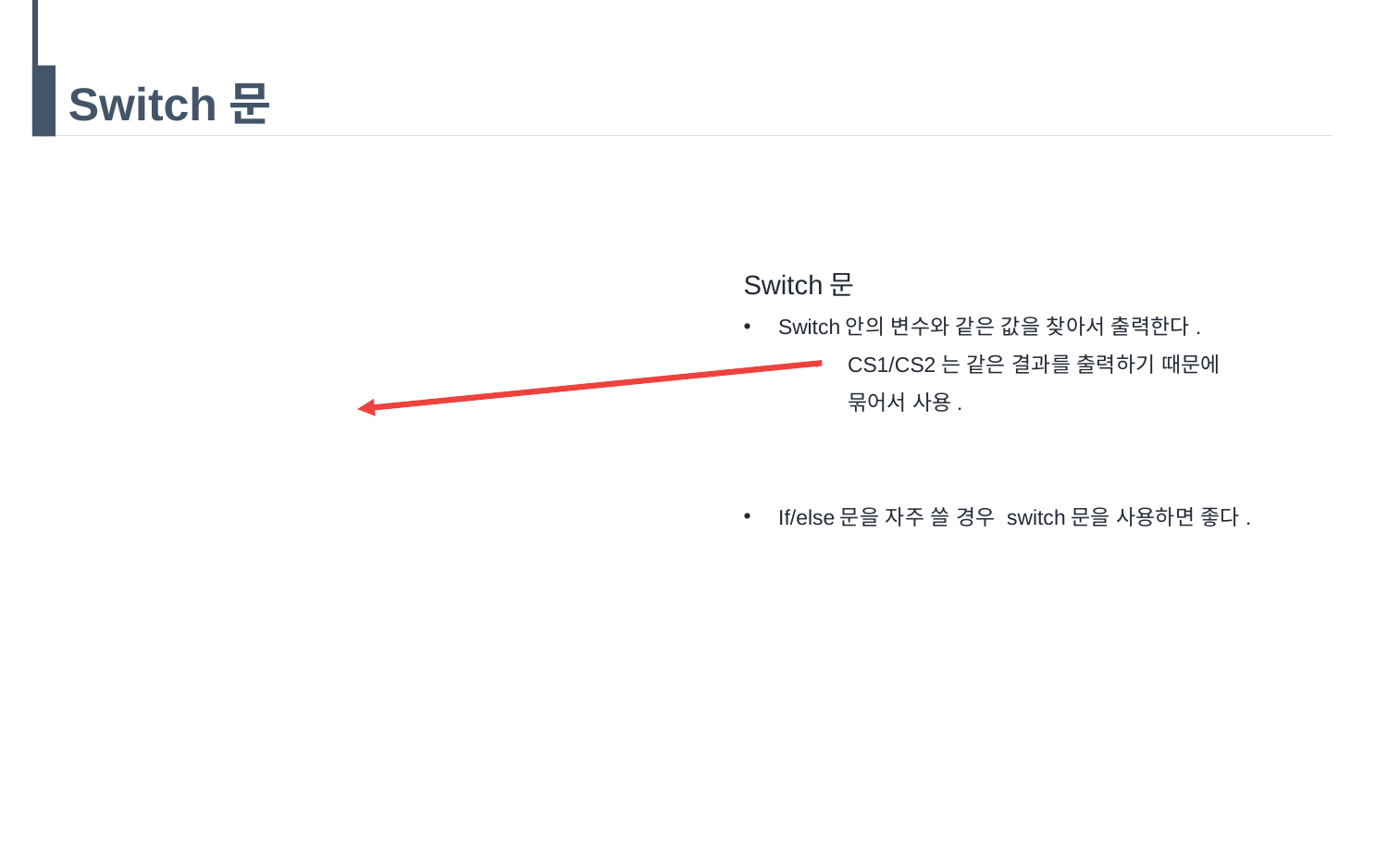

# Switch문
Switch문
Switch안의 변수와 같은 값을 찾아서 출력한다.
CS1/CS2는 같은 결과를 출력하기 때문에 묶어서 사용.

If/else문을 자주 쓸 경우 switch문을 사용하면 좋다.